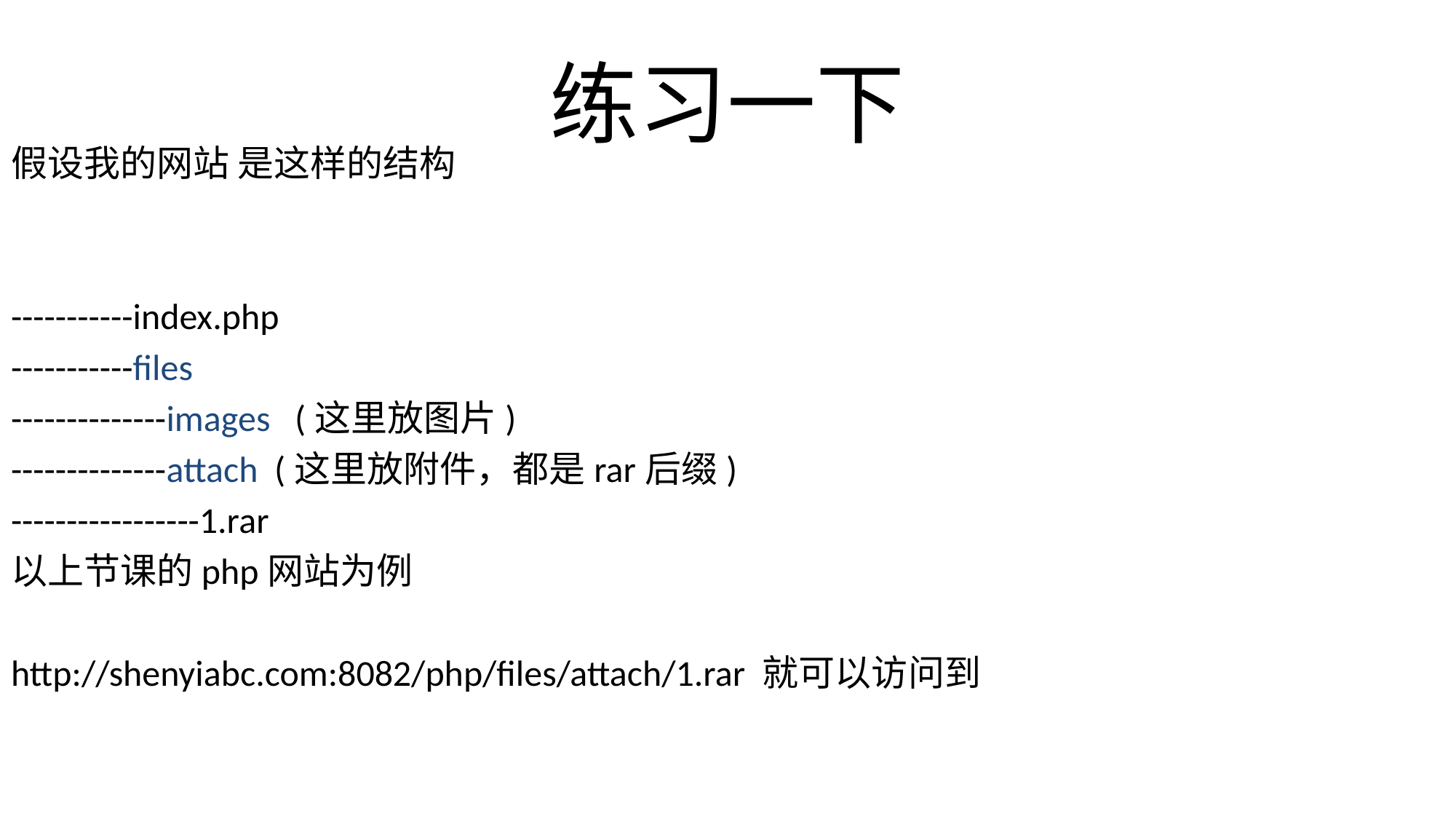

# 练习一下
假设我的网站 是这样的结构

-----------index.php
-----------files
--------------images   (这里放图片)
--------------attach  (这里放附件，都是rar后缀)
-----------------1.rar
以上节课的php网站为例

http://shenyiabc.com:8082/php/files/attach/1.rar 就可以访问到